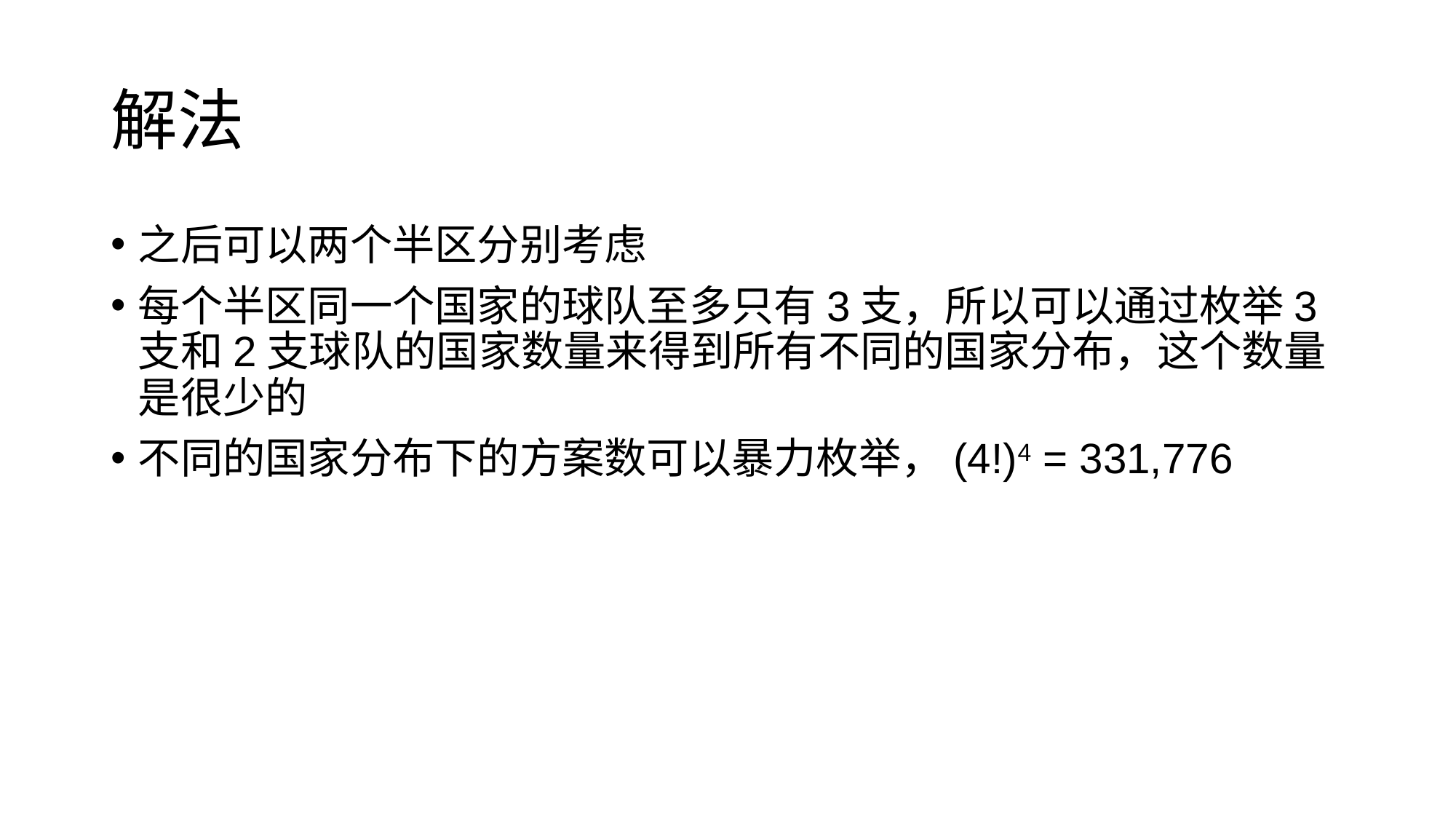

# 解法
之后可以两个半区分别考虑
每个半区同一个国家的球队至多只有3支，所以可以通过枚举3支和2支球队的国家数量来得到所有不同的国家分布，这个数量是很少的
不同的国家分布下的方案数可以暴力枚举，(4!)4 = 331,776